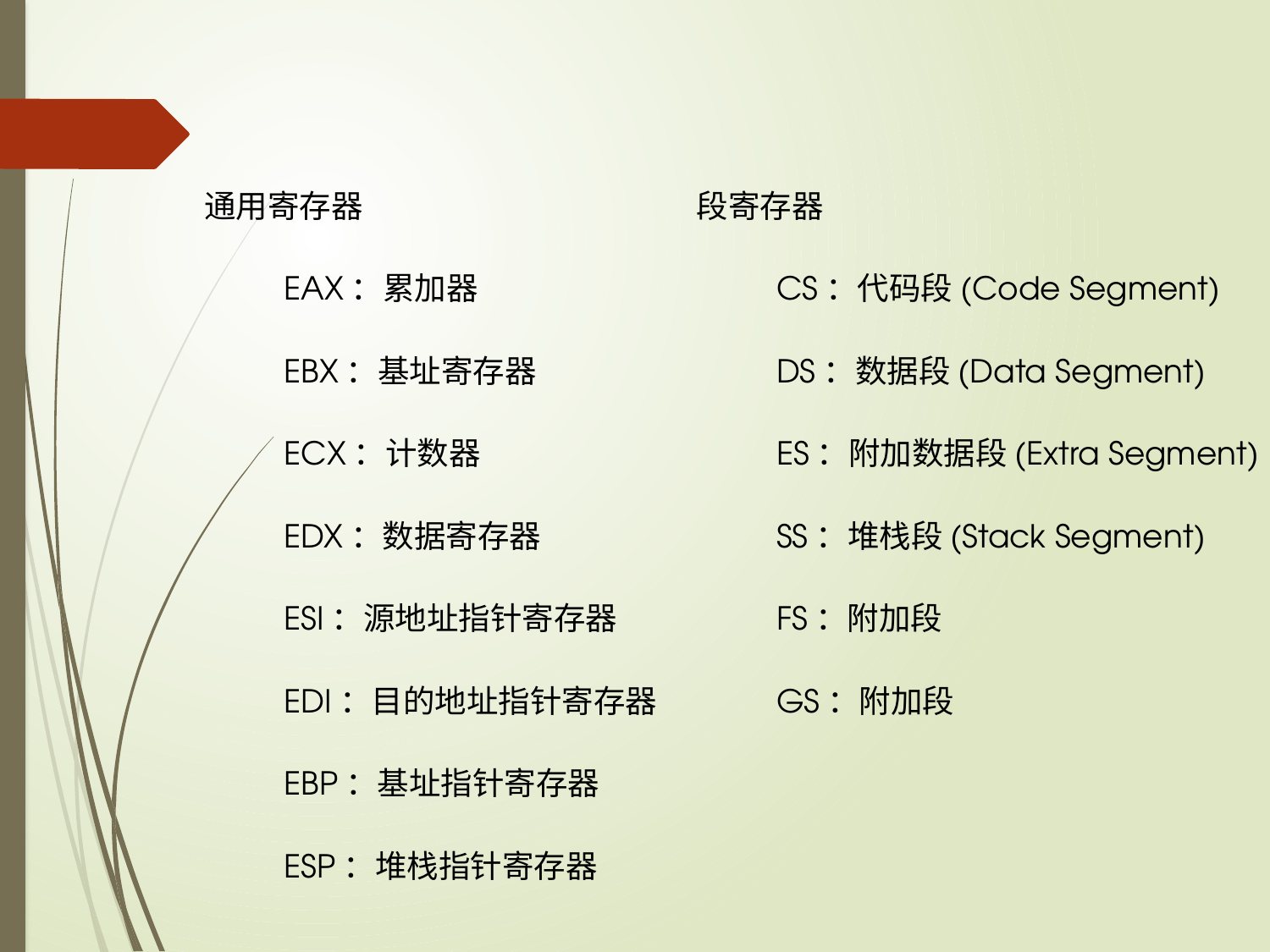

通用寄存器
         EAX：累加器
         EBX：基址寄存器
         ECX：计数器
         EDX：数据寄存器
         ESI：源地址指针寄存器
         EDI：目的地址指针寄存器
         EBP：基址指针寄存器
         ESP：堆栈指针寄存器
段寄存器
         CS：代码段(Code Segment)
         DS：数据段(Data Segment)
         ES：附加数据段(Extra Segment)
         SS：堆栈段(Stack Segment)
         FS：附加段
         GS：附加段